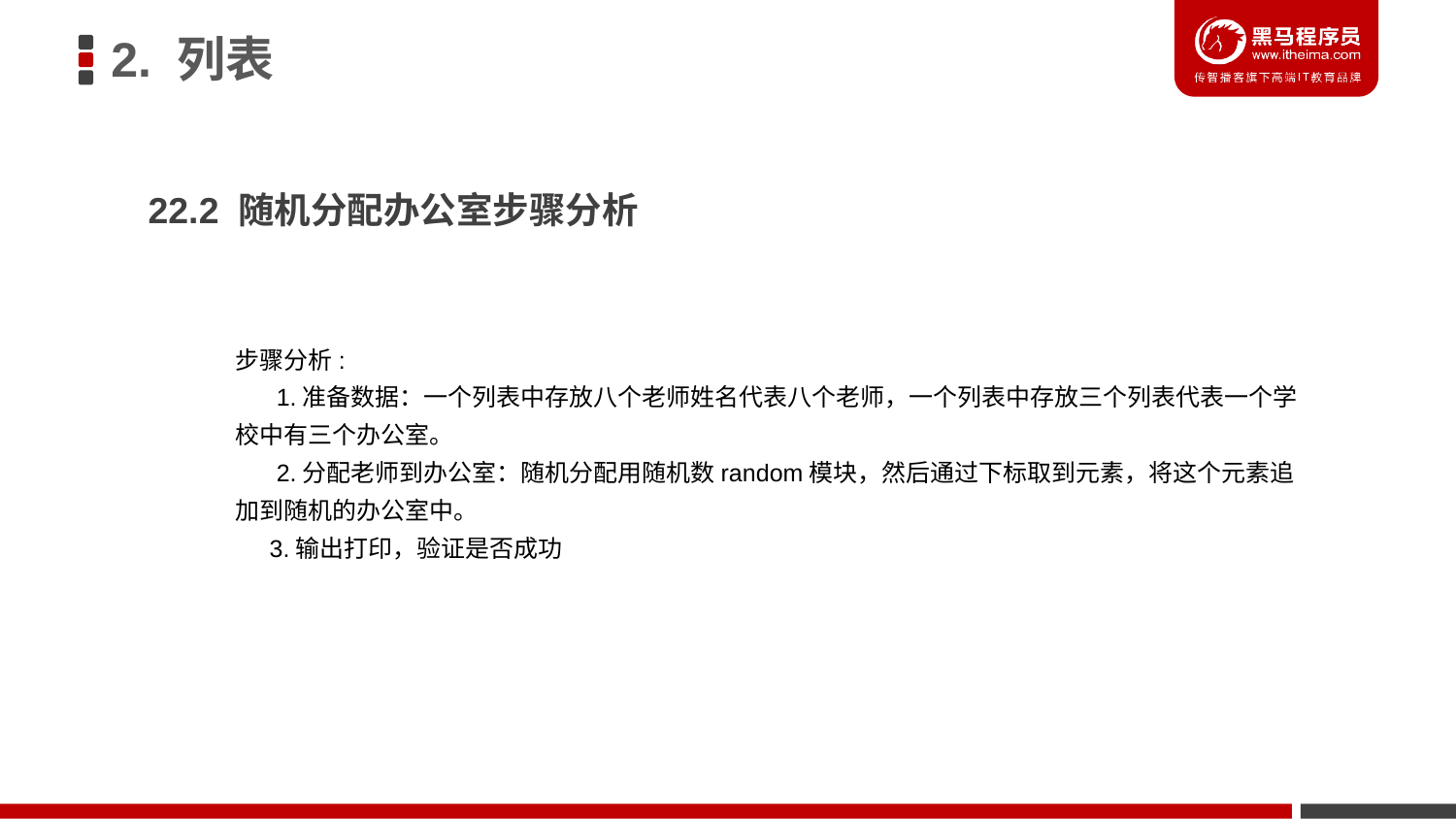

2. 列表
22.2 随机分配办公室步骤分析
步骤分析:
      1.准备数据：一个列表中存放八个老师姓名代表八个老师，一个列表中存放三个列表代表一个学校中有三个办公室。
      2.分配老师到办公室：随机分配用随机数random模块，然后通过下标取到元素，将这个元素追加到随机的办公室中。
     3.输出打印，验证是否成功